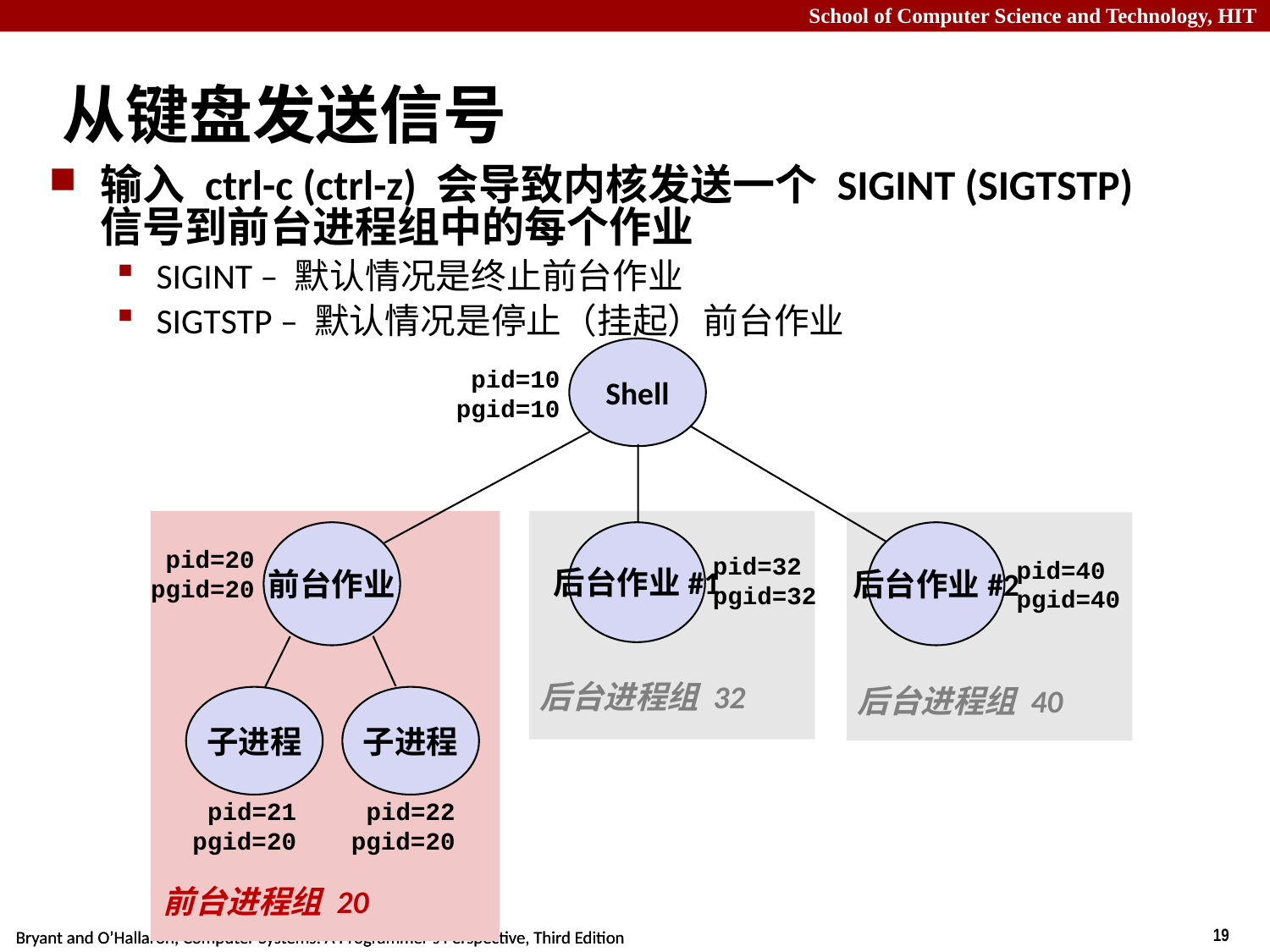

# 从键盘发送信号
输入 ctrl-c (ctrl-z) 会导致内核发送一个 SIGINT (SIGTSTP)信号到前台进程组中的每个作业
SIGINT – 默认情况是终止前台作业
SIGTSTP – 默认情况是停止（挂起）前台作业
Shell
pid=10
pgid=10

前台作业
后台作业#1
后台作业#2
pid=20
pgid=20
pid=32
pgid=32
pid=40
pgid=40

后台进程组 32
后台进程组 40
子进程
子进程
pid=21
pgid=20
pid=22
pgid=20
前台进程组 20